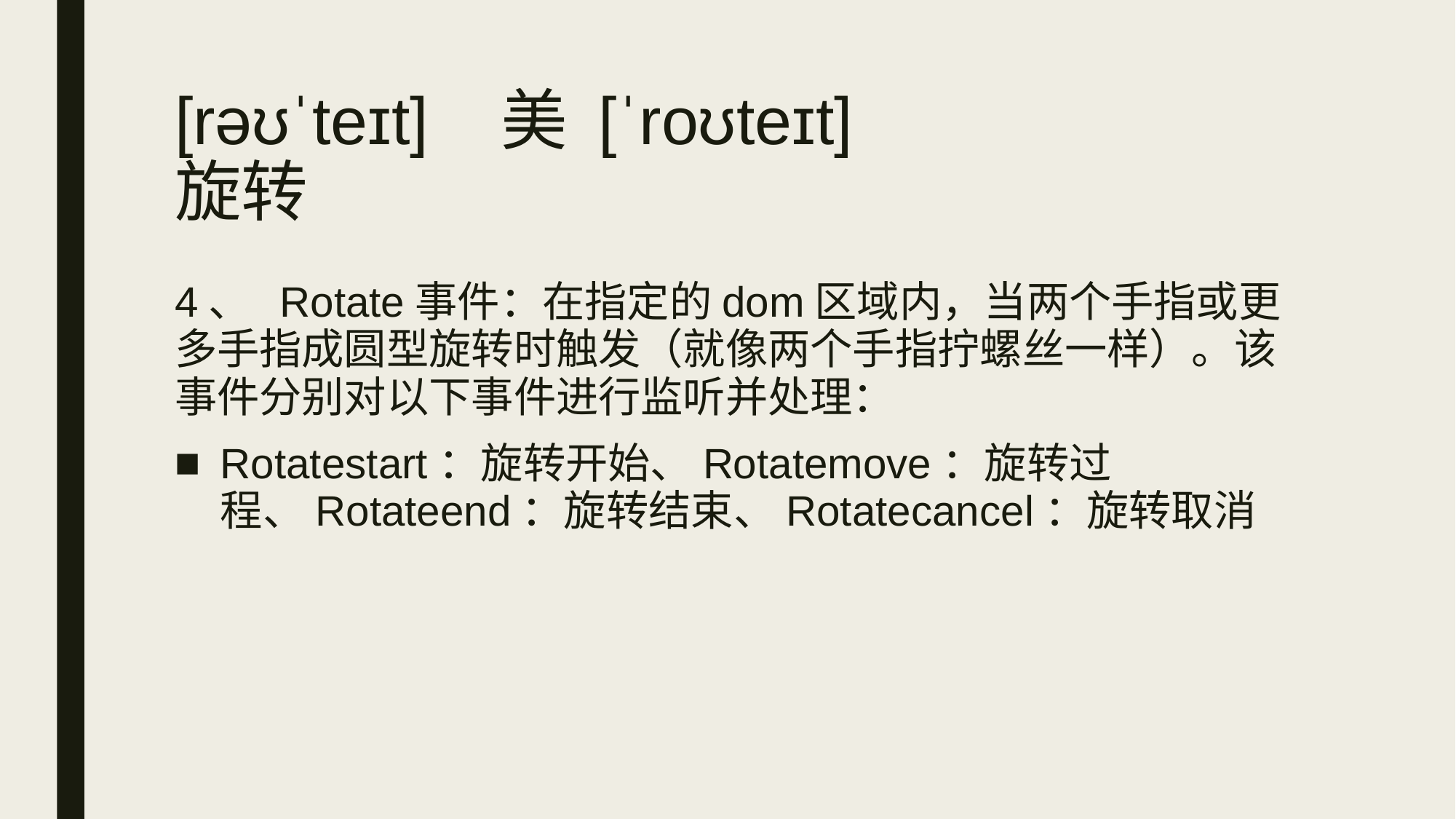

# [rəʊˈteɪt]   美 [ˈroʊteɪt] 旋转
4、  Rotate事件：在指定的dom区域内，当两个手指或更多手指成圆型旋转时触发（就像两个手指拧螺丝一样）。该事件分别对以下事件进行监听并处理：
Rotatestart：旋转开始、Rotatemove：旋转过程、Rotateend：旋转结束、Rotatecancel：旋转取消